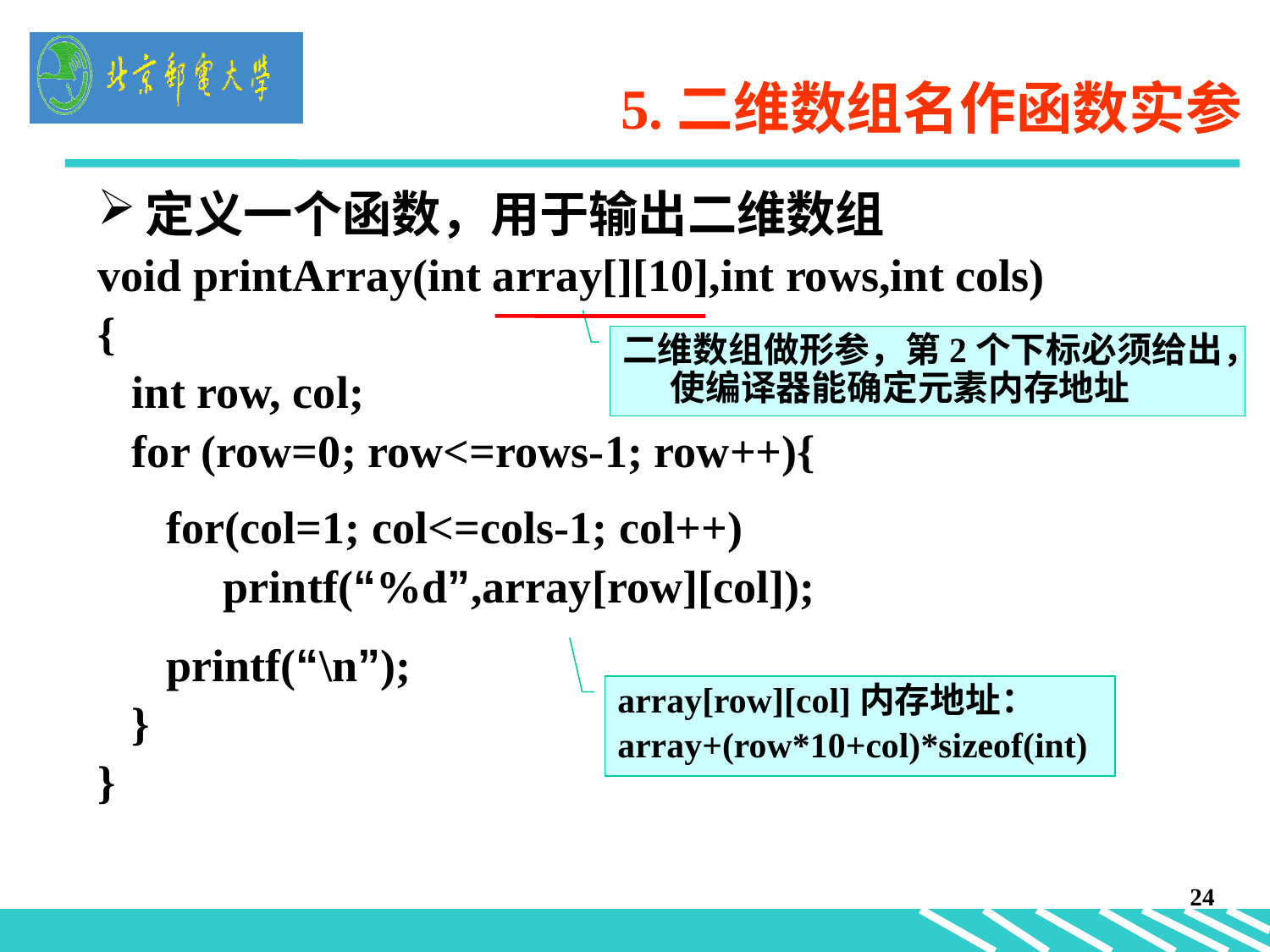

# 5.二维数组名作函数实参
定义一个函数，用于输出二维数组
void printArray(int array[][10],int rows,int cols)
{
   int row, col;
   for (row=0; row<=rows-1; row++){

      for(col=1; col<=cols-1; col++)
           printf(“%d”,array[row][col]);

      printf(“\n”);
   }
}

二维数组做形参，第2个下标必须给出，使编译器能确定元素内存地址
array[row][col]内存地址：
array+(row*10+col)*sizeof(int)
24